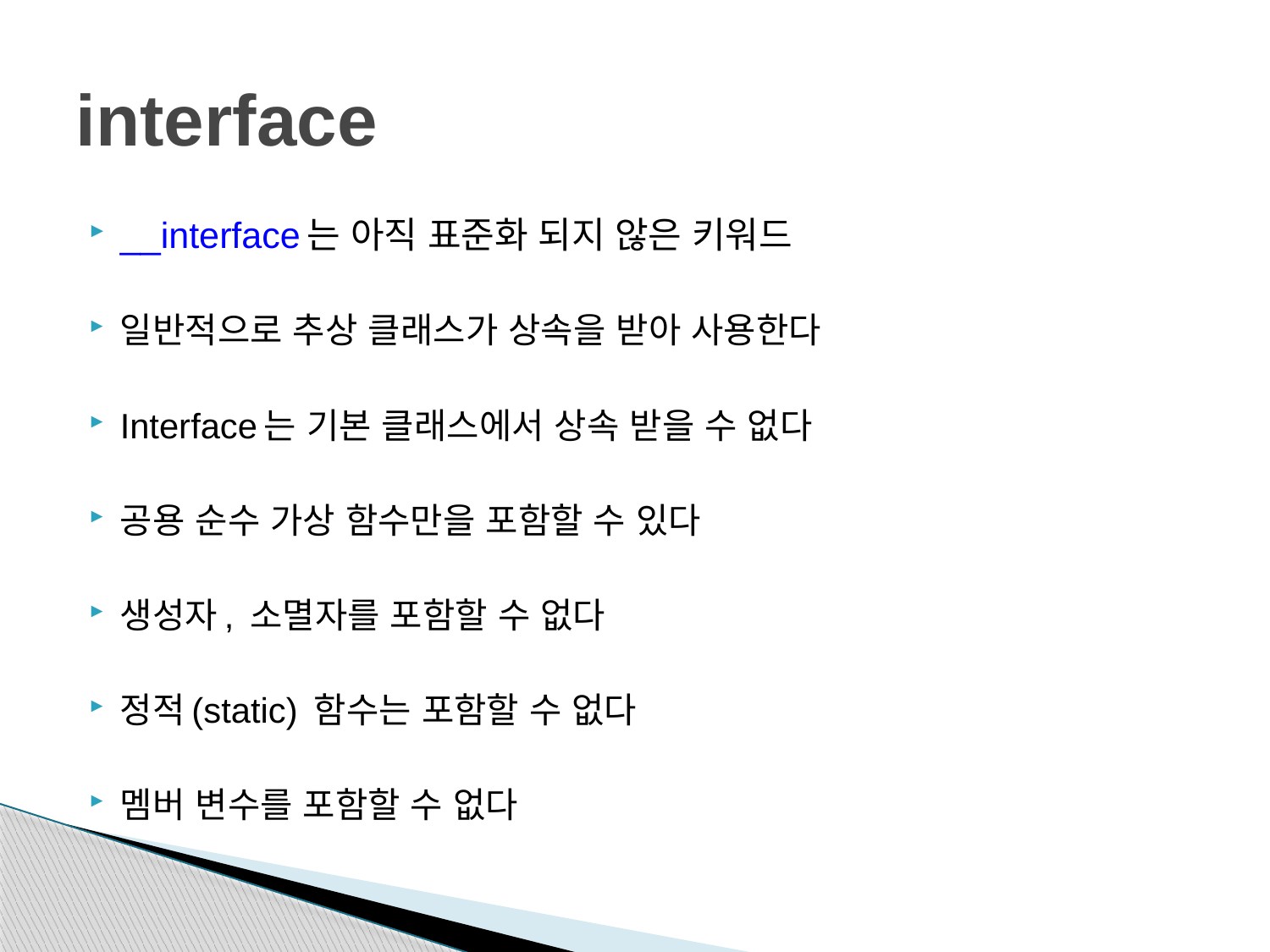

# interface
__interface는 아직 표준화 되지 않은 키워드

일반적으로 추상 클래스가 상속을 받아 사용한다

Interface는 기본 클래스에서 상속 받을 수 없다

공용 순수 가상 함수만을 포함할 수 있다

생성자, 소멸자를 포함할 수 없다

정적(static) 함수는 포함할 수 없다

멤버 변수를 포함할 수 없다